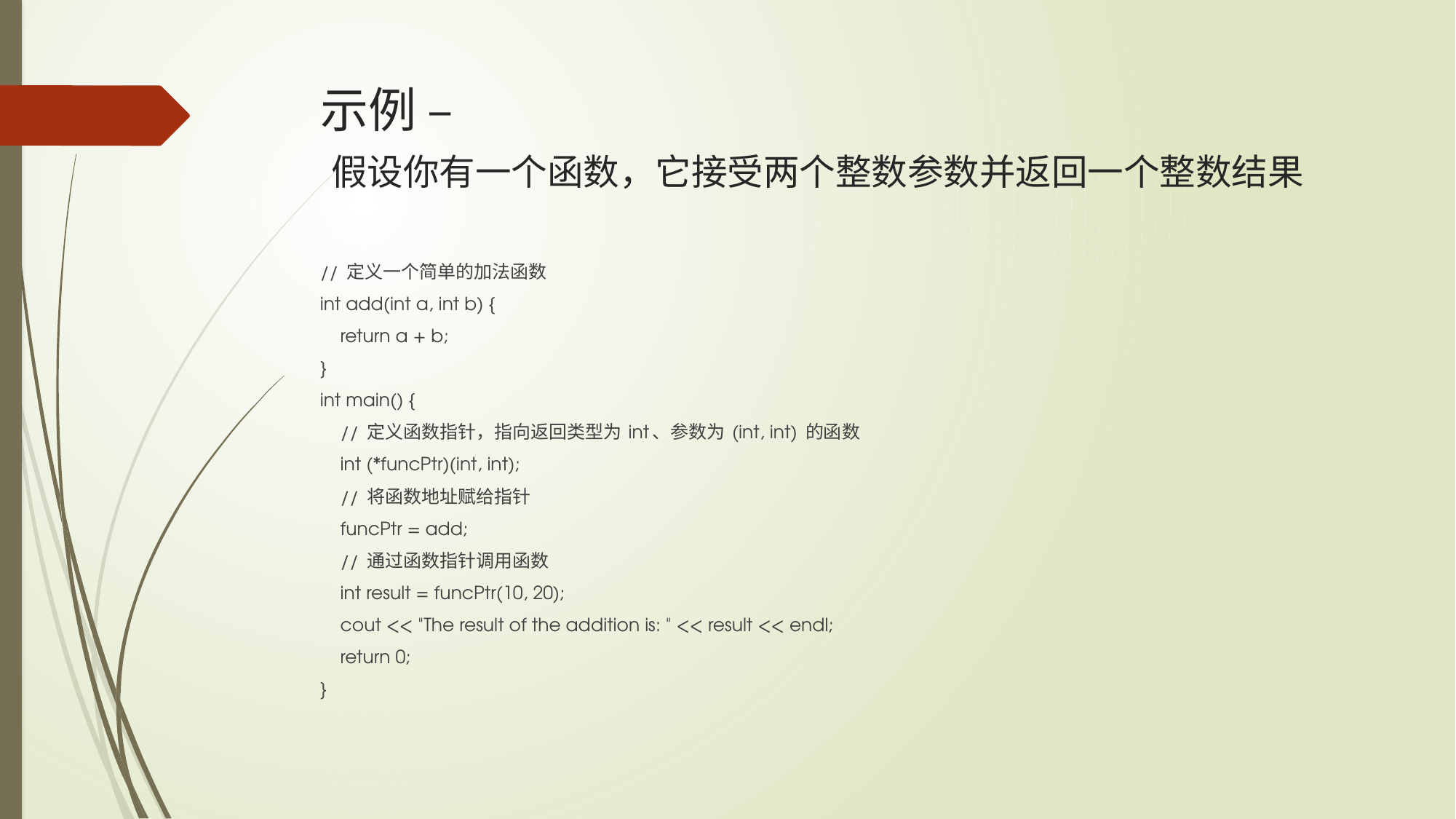

# 示例 – 假设你有一个函数，它接受两个整数参数并返回一个整数结果
// 定义一个简单的加法函数
int add(int a, int b) {
    return a + b;
}
int main() {
    // 定义函数指针，指向返回类型为 int、参数为 (int, int) 的函数
    int (*funcPtr)(int, int);
    // 将函数地址赋给指针
    funcPtr = add;
    // 通过函数指针调用函数
    int result = funcPtr(10, 20);
    cout << "The result of the addition is: " << result << endl;
    return 0;
}